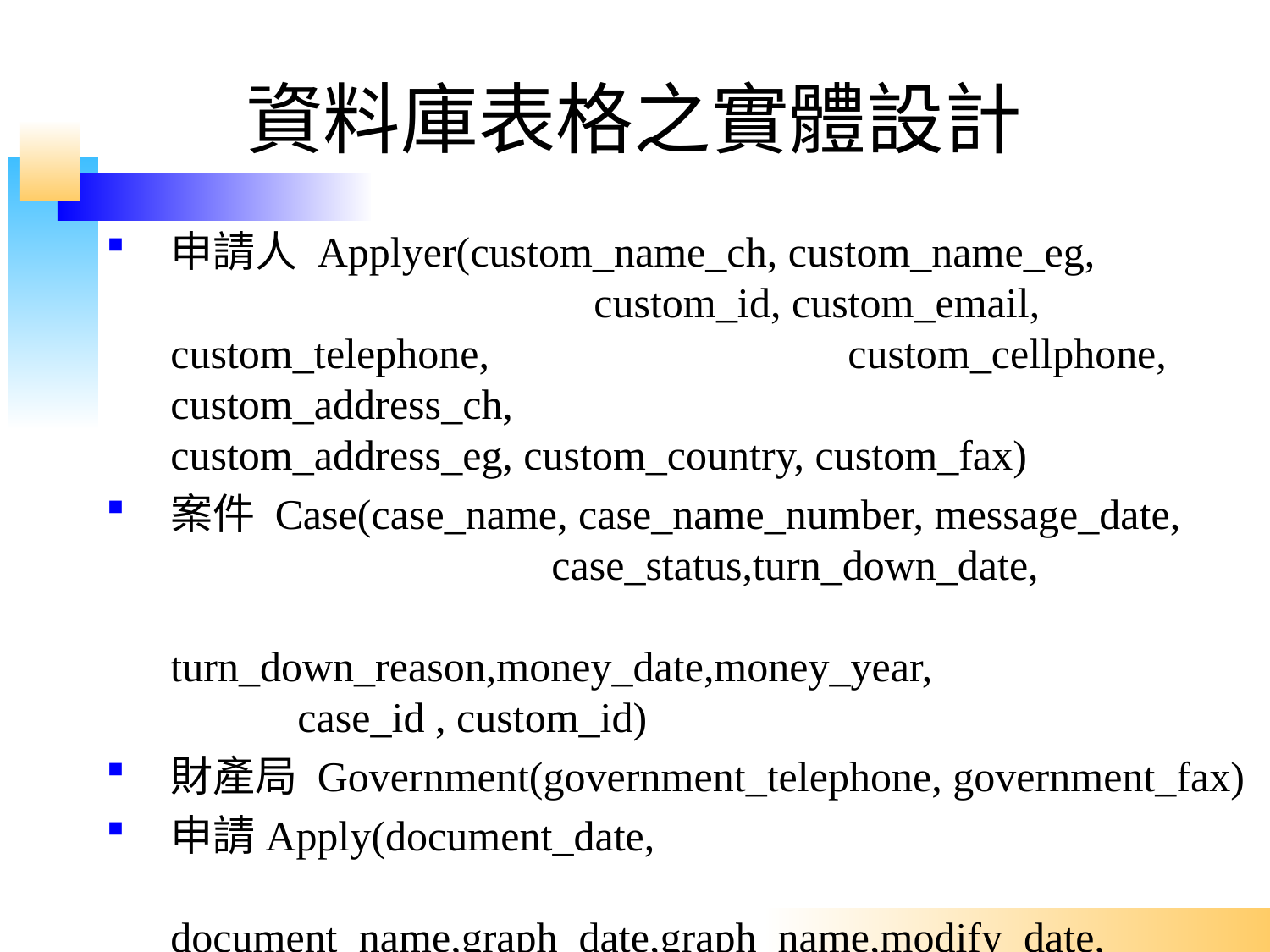

# 資料庫表格之實體設計
申請人 Applyer(custom_name_ch, custom_name_eg, 			          	    custom_id, custom_email, custom_telephone, 			    custom_cellphone, custom_address_ch, 				    custom_address_eg, custom_country, custom_fax)
案件 Case(case_name, case_name_number, message_date, 			case_status,turn_down_date, 	  					turn_down_reason,money_date,money_year, 			case_id , custom_id)
財產局 Government(government_telephone, government_fax)
申請Apply(document_date, 						         document_name,graph_date,graph_name,modify_date,      	     	send_date ,case_name_number, custom_id,state)